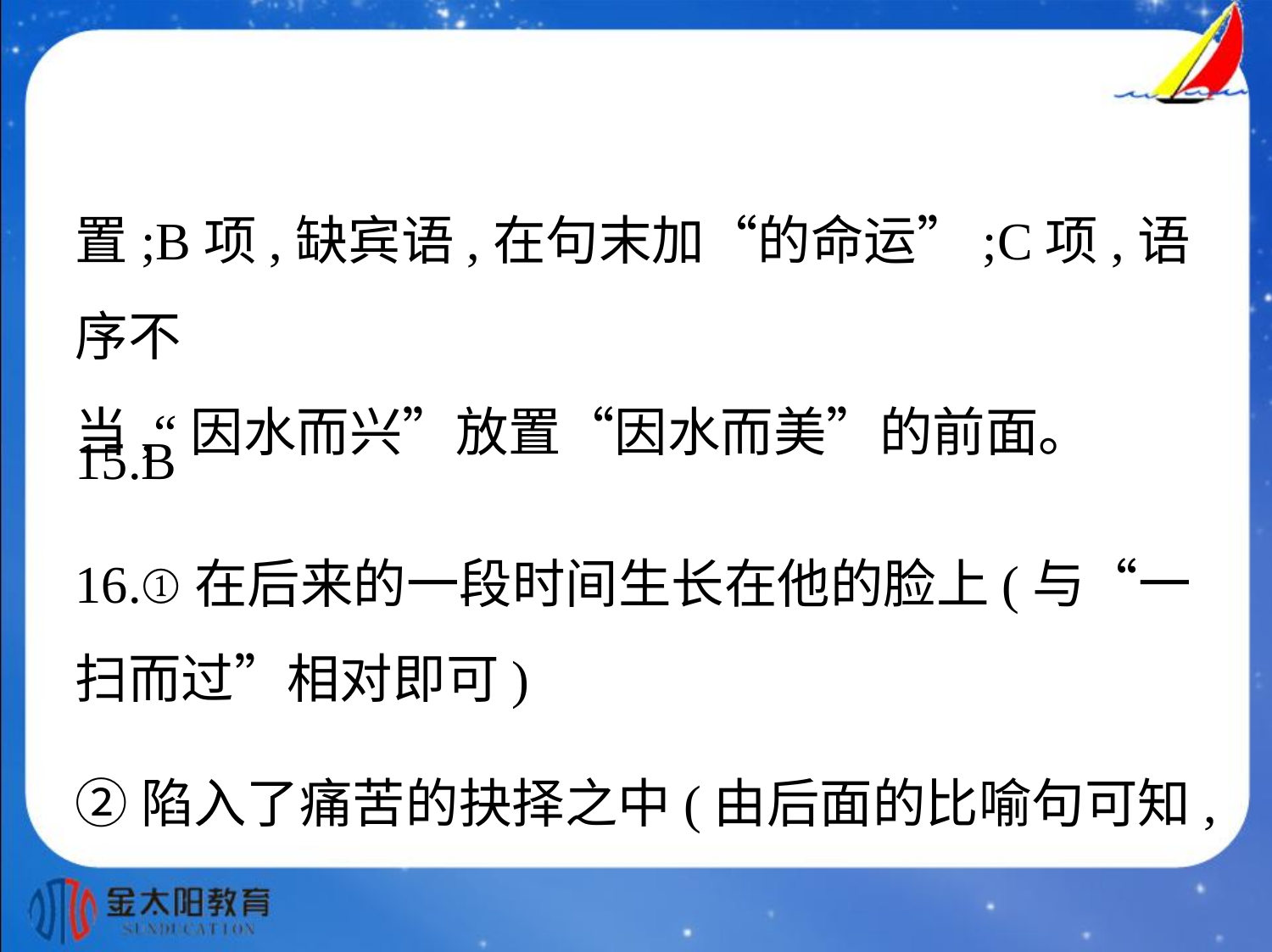

置;B项,缺宾语,在句末加“的命运”;C项,语序不
当,“因水而兴”放置“因水而美”的前面。
15.B
16.①在后来的一段时间生长在他的脸上(与“一
扫而过”相对即可)
②陷入了痛苦的抉择之中(由后面的比喻句可知,